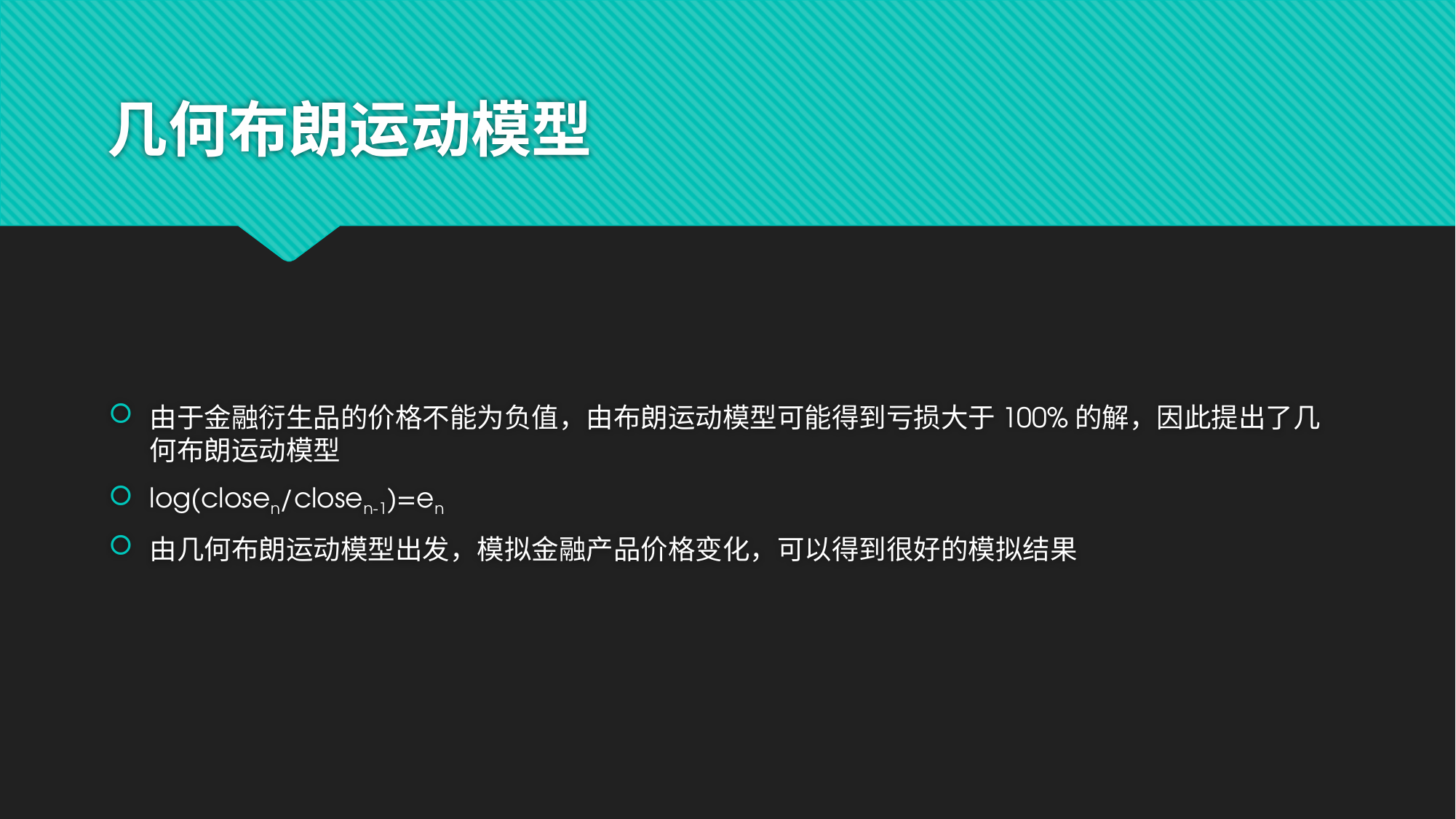

# 几何布朗运动模型
由于金融衍生品的价格不能为负值，由布朗运动模型可能得到亏损大于100%的解，因此提出了几何布朗运动模型
log(closen/closen-1)=en
由几何布朗运动模型出发，模拟金融产品价格变化，可以得到很好的模拟结果